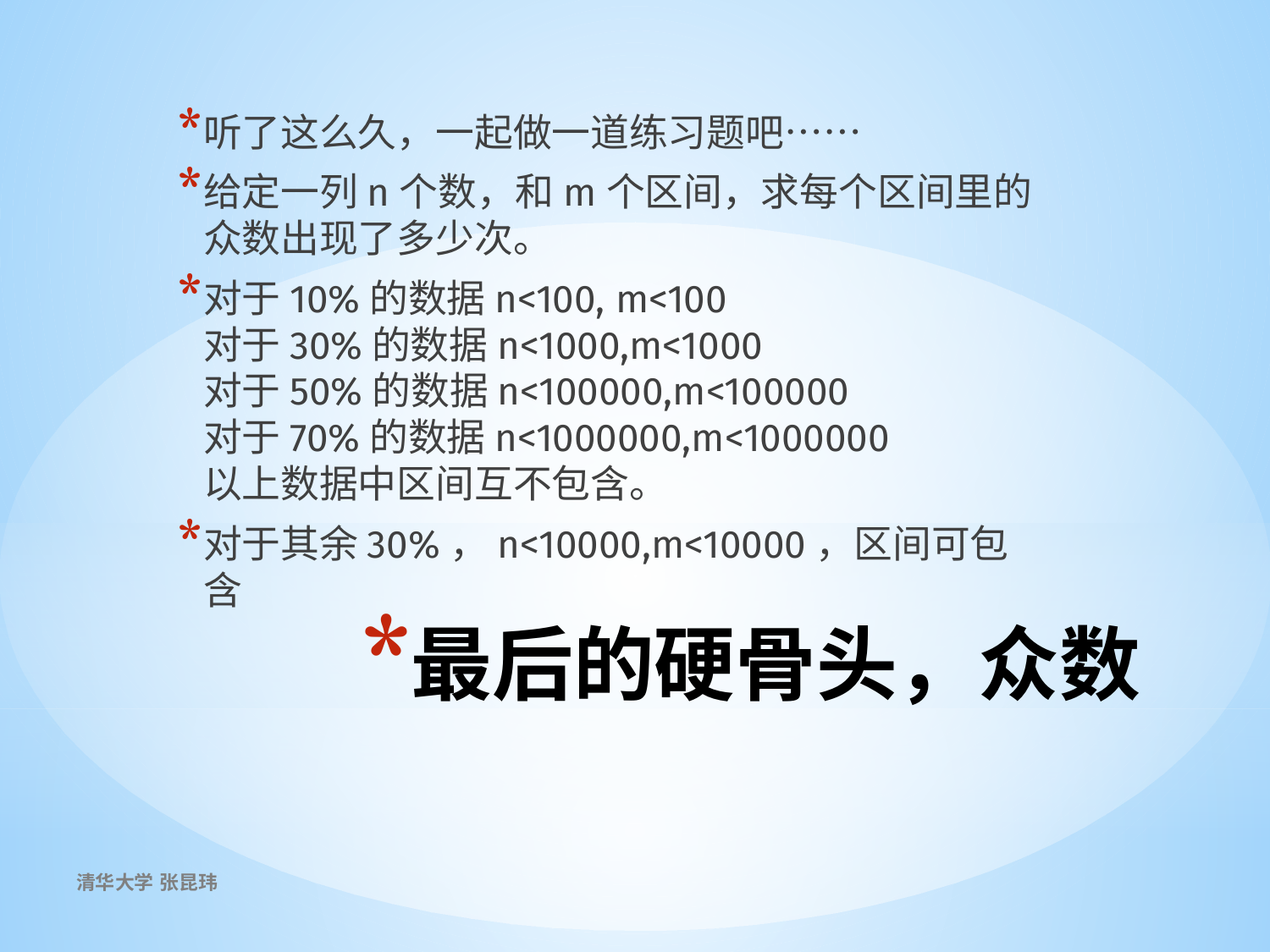

听了这么久，一起做一道练习题吧……
给定一列n个数，和m个区间，求每个区间里的众数出现了多少次。
对于10%的数据n<100, m<100
对于30%的数据n<1000,m<1000
对于50%的数据n<100000,m<100000
对于70%的数据n<1000000,m<1000000
以上数据中区间互不包含。
对于其余30%，n<10000,m<10000，区间可包含
# 最后的硬骨头，众数
清华大学 张昆玮
101